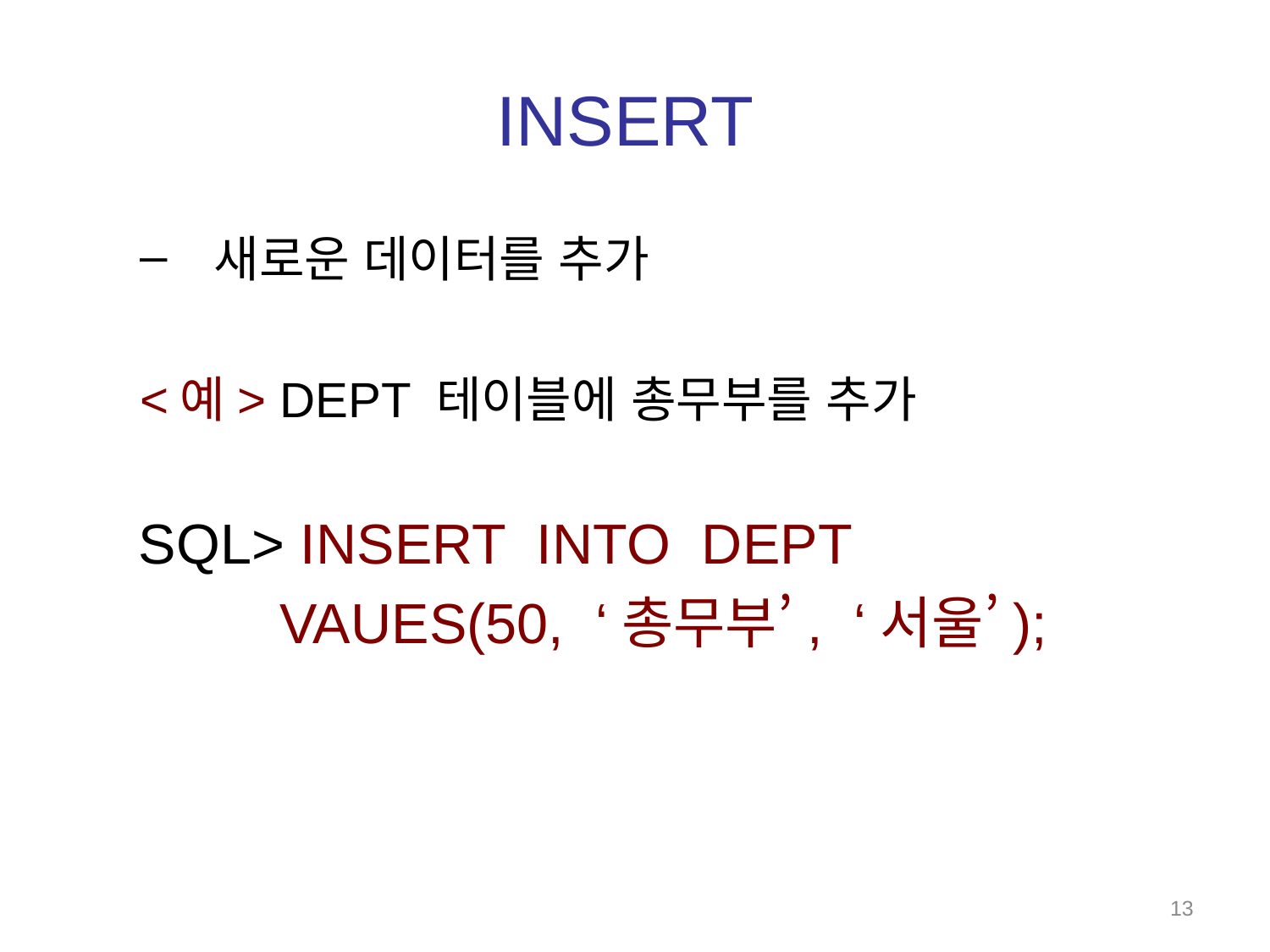

# INSERT
새로운 데이터를 추가

<예> DEPT 테이블에 총무부를 추가

    SQL> INSERT  INTO  DEPT
             VAUES(50,  ‘총무부’,  ‘서울’);

13